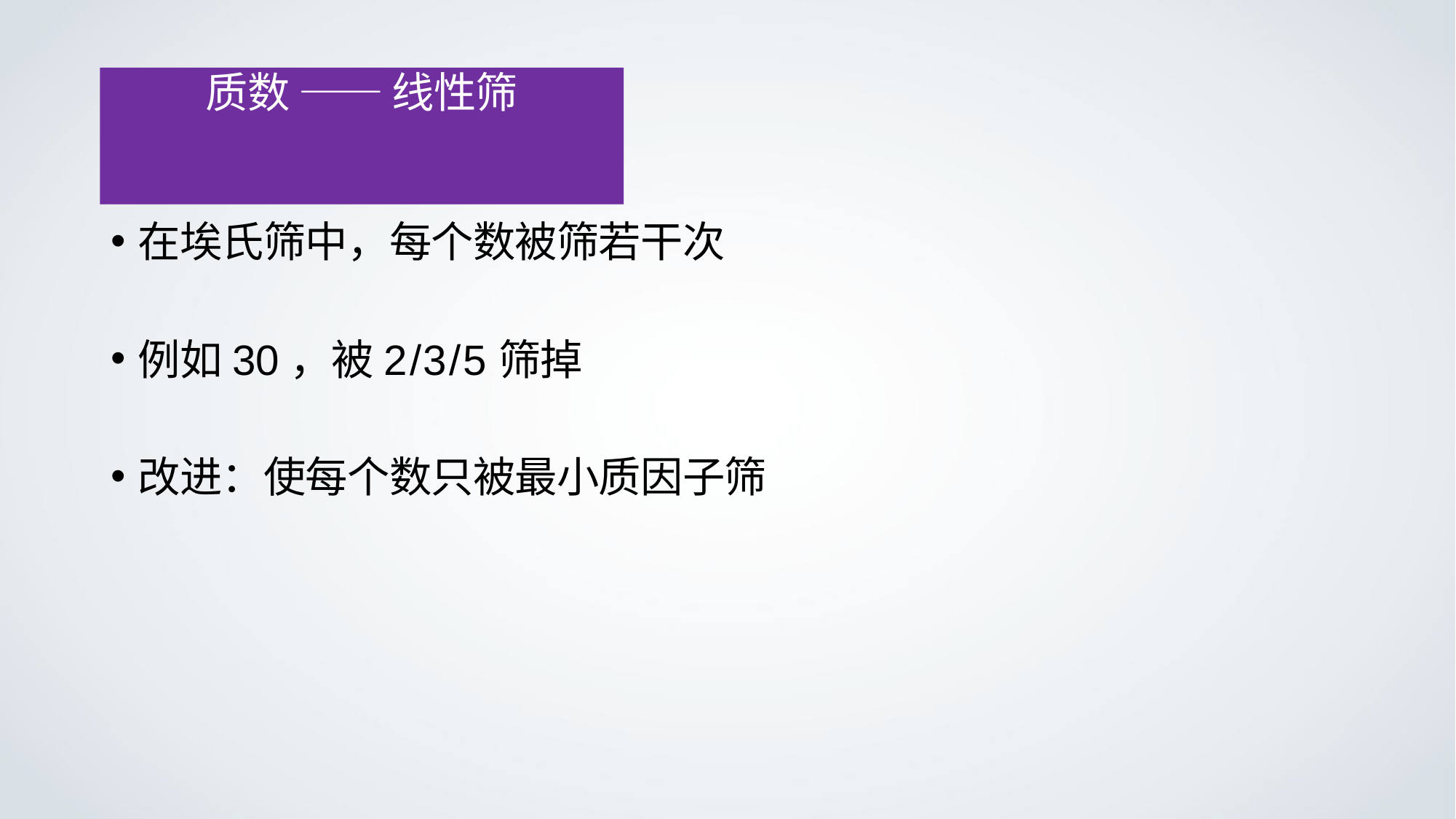

# 质数 —— 线性筛
在埃氏筛中，每个数被筛若干次

例如30，被2/3/5筛掉

改进：使每个数只被最小质因子筛